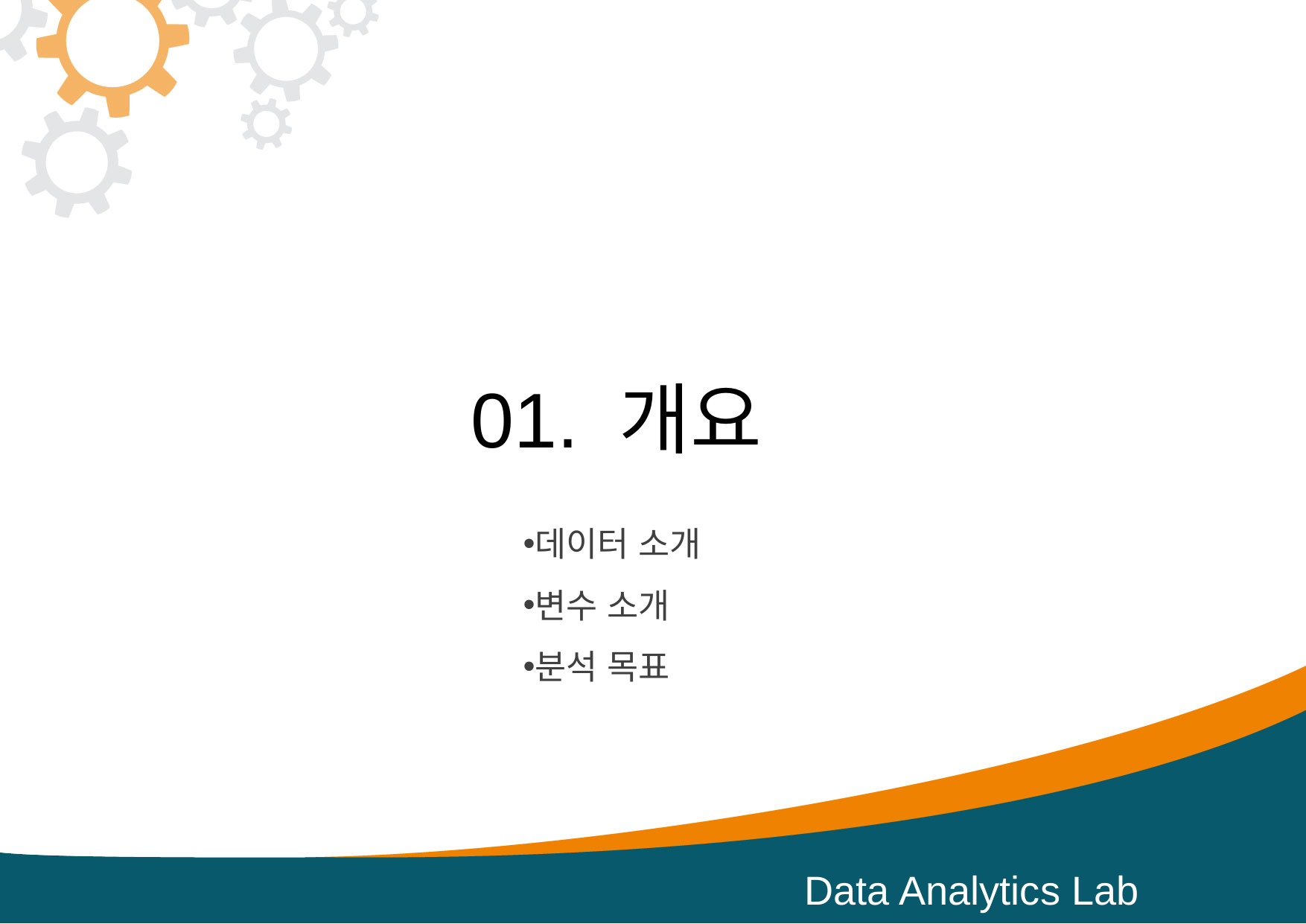

01. 개요
데이터 소개
변수 소개
분석 목표
Data Analytics Lab